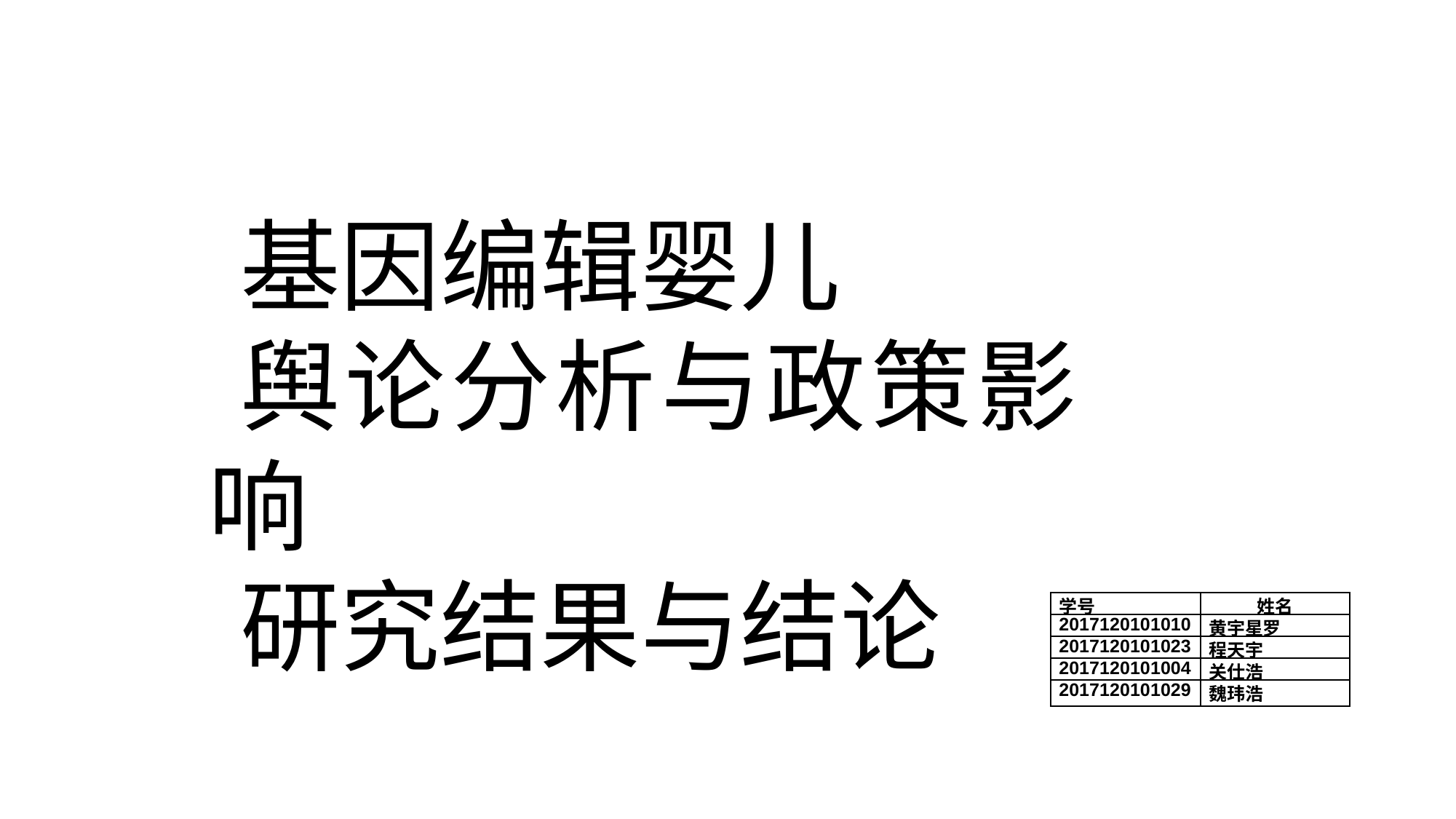

基因编辑婴儿
舆论分析与政策影响
研究结果与结论
| 学号 | 姓名 |
| --- | --- |
| 2017120101010 | 黄宇星罗 |
| 2017120101023 | 程天宇 |
| 2017120101004 | 关仕浩 |
| 2017120101029 | 魏玮浩 |